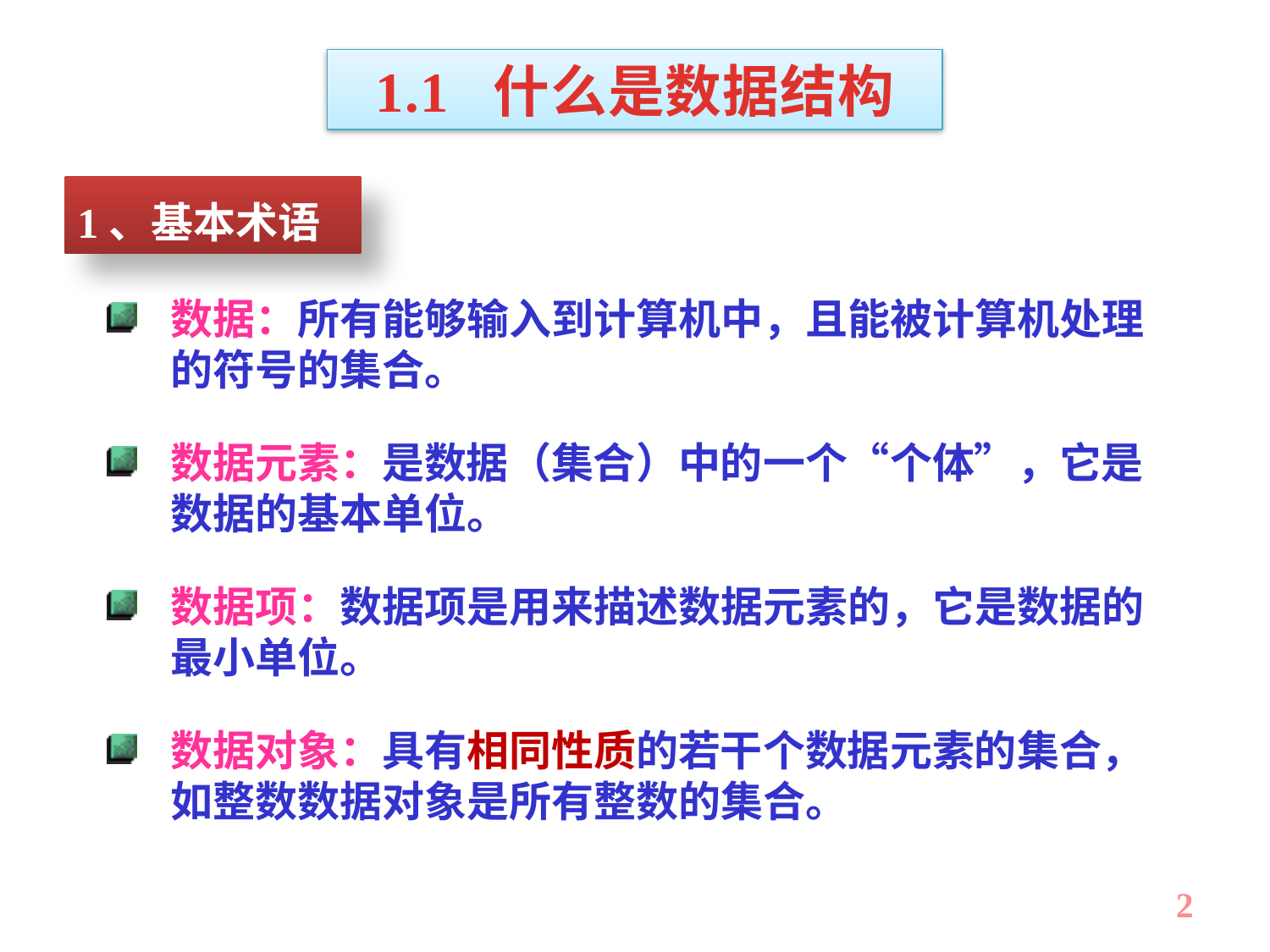

1.1  什么是数据结构
1、基本术语
数据：所有能够输入到计算机中，且能被计算机处理的符号的集合。
数据元素：是数据（集合）中的一个“个体”，它是数据的基本单位。
数据项：数据项是用来描述数据元素的，它是数据的最小单位。
数据对象：具有相同性质的若干个数据元素的集合，如整数数据对象是所有整数的集合。
2